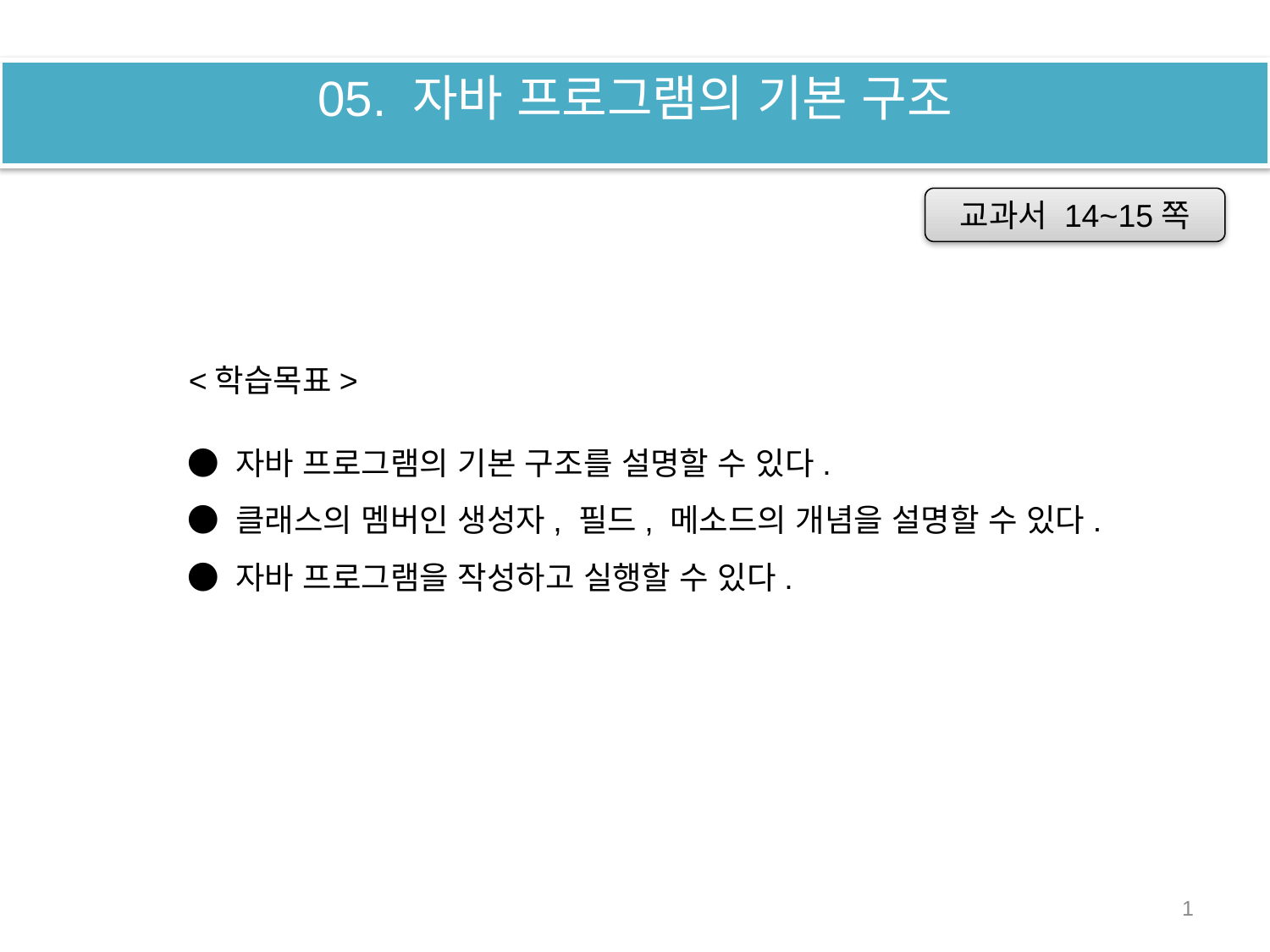

05. 자바 프로그램의 기본 구조
교과서 14~15쪽
<학습목표>
● 자바 프로그램의 기본 구조를 설명할 수 있다.
● 클래스의 멤버인 생성자, 필드, 메소드의 개념을 설명할 수 있다.
● 자바 프로그램을 작성하고 실행할 수 있다.
1